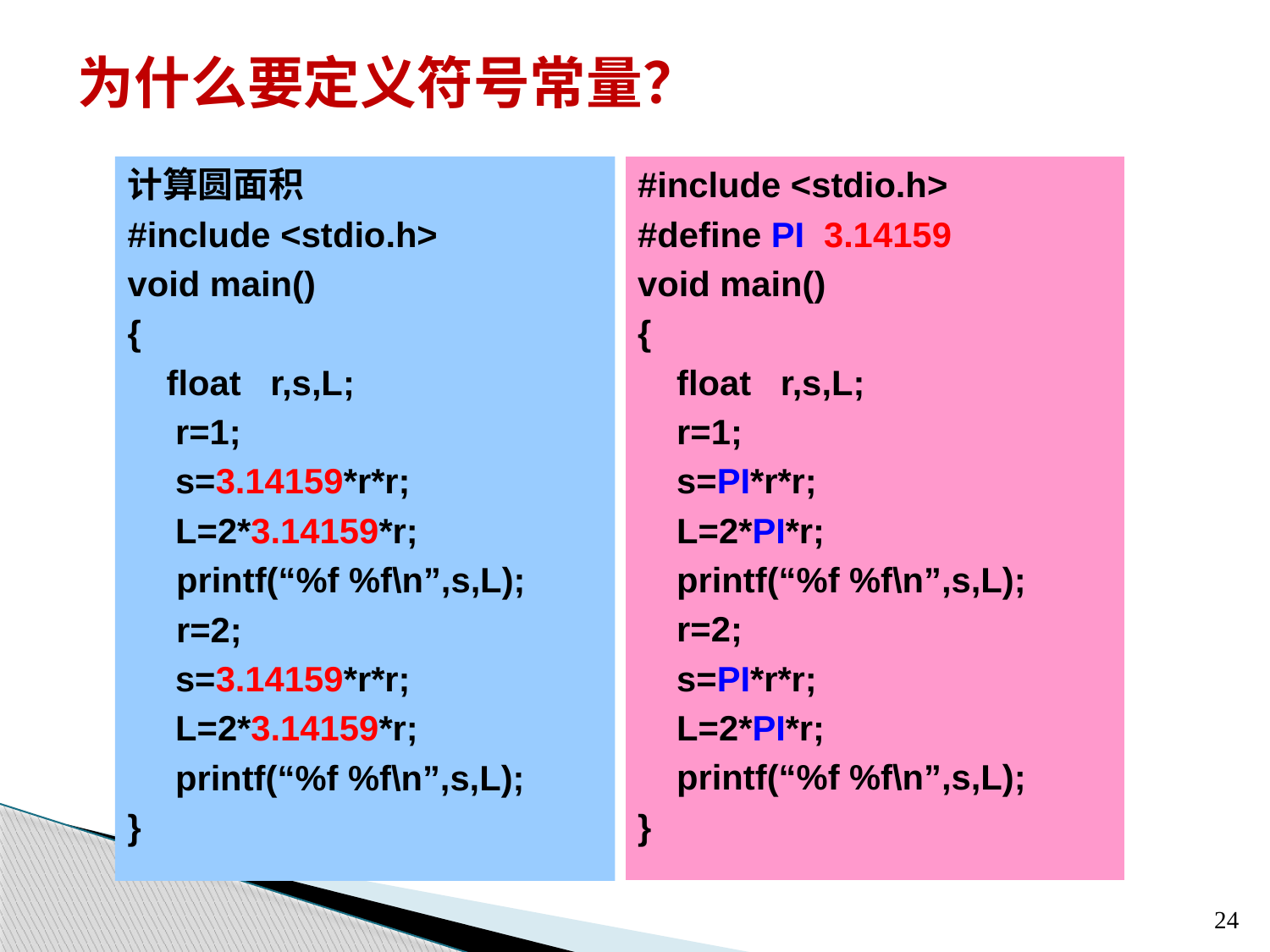

# 为什么要定义符号常量？
#include <stdio.h>
#define PI  3.14159
void main()
{
    float   r,s,L;
    r=1;
    s=PI*r*r;
    L=2*PI*r;
    printf(“%f %f\n”,s,L);
    r=2;
    s=PI*r*r;
    L=2*PI*r;
    printf(“%f %f\n”,s,L);
}
计算圆面积
#include <stdio.h>
void main()
{
    float   r,s,L;
	r=1;
	s=3.14159*r*r;
	L=2*3.14159*r;
     printf(“%f %f\n”,s,L);
     r=2;
	s=3.14159*r*r;
	L=2*3.14159*r;
	printf(“%f %f\n”,s,L);
}
24